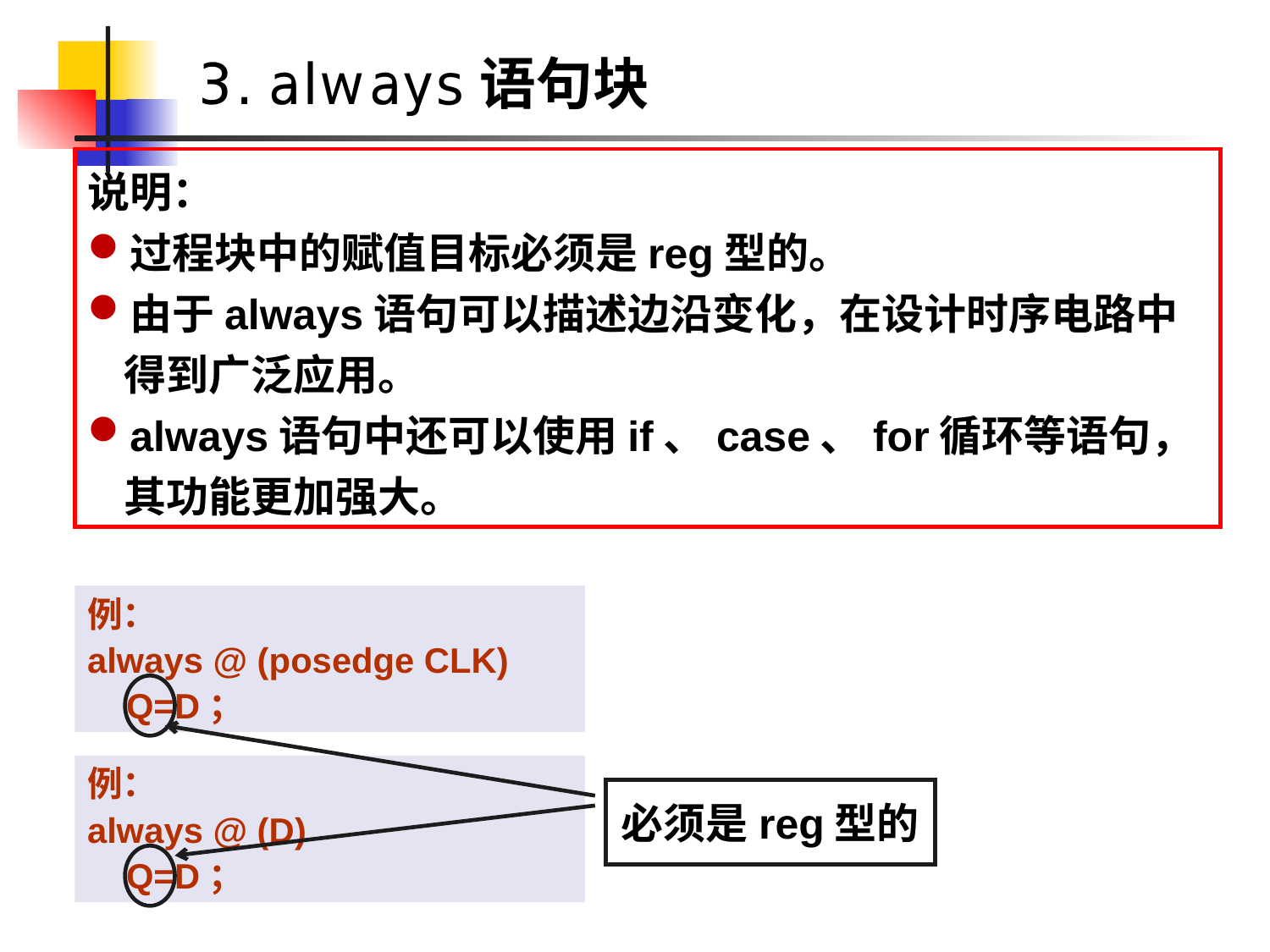

# 3. always语句块
说明：
过程块中的赋值目标必须是reg型的。
由于always语句可以描述边沿变化，在设计时序电路中得到广泛应用。
always语句中还可以使用if、case、for循环等语句，其功能更加强大。
例：
always @ (posedge CLK)
    Q=D；

例：
always @ (D)
    Q=D；
必须是reg型的